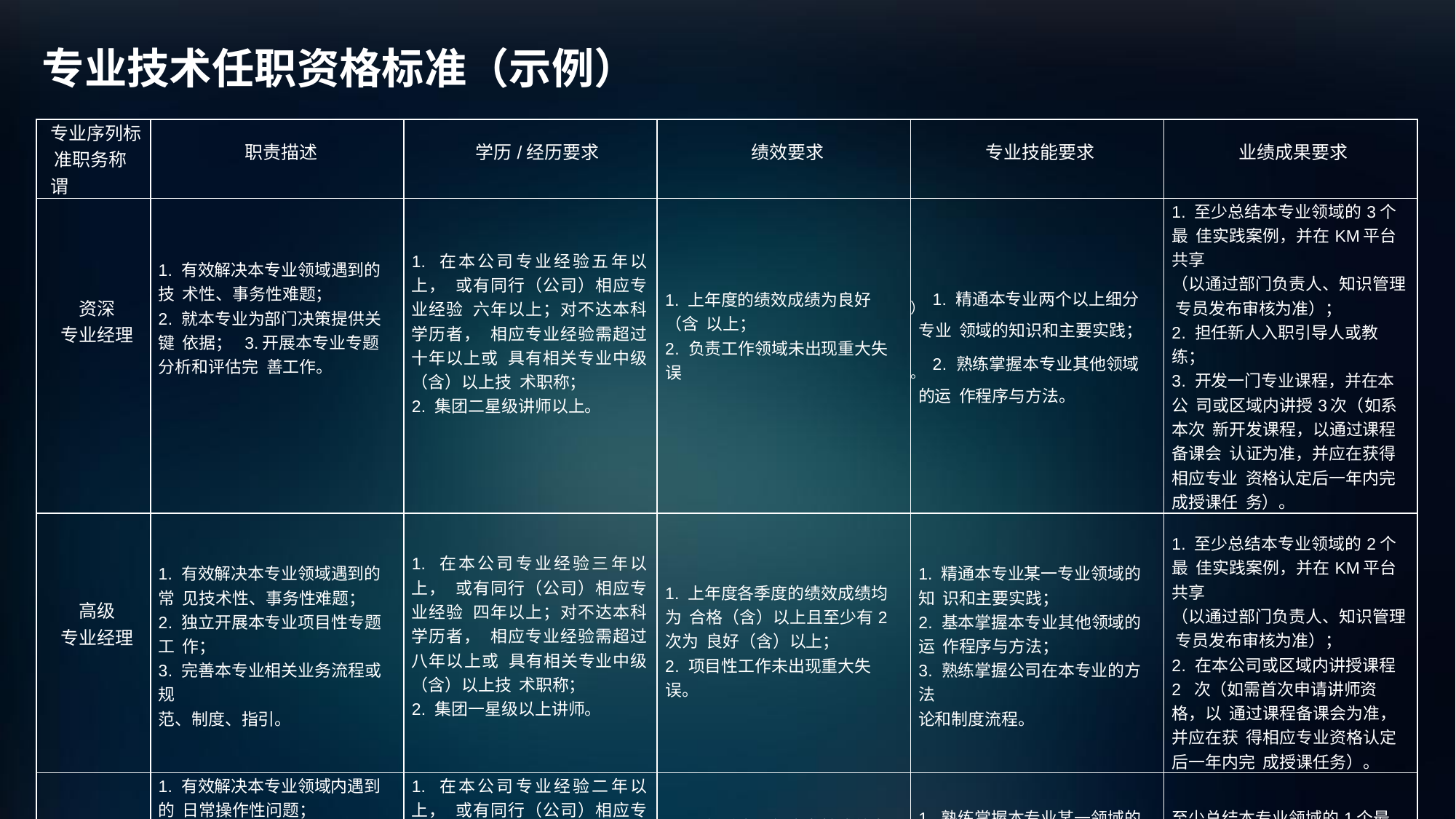

# 专业技术任职资格标准（示例）
| 专业序列标 准职务称谓 | 职责描述 | 学历/经历要求 | 绩效要求 | 专业技能要求 | 业绩成果要求 |
| --- | --- | --- | --- | --- | --- |
| 资深 专业经理 | 1. 有效解决本专业领域遇到的技 术性、事务性难题； 2. 就本专业为部门决策提供关键 依据； 3.开展本专业专题分析和评估完 善工作。 | 1. 在本公司专业经验五年以上， 或有同行（公司）相应专业经验 六年以上；对不达本科学历者， 相应专业经验需超过十年以上或 具有相关专业中级（含）以上技 术职称； 2. 集团二星级讲师以上。 | 1. 上年度的绩效成绩为良好（含 以上； 2. 负责工作领域未出现重大失误 | ） 1. 精通本专业两个以上细分专业 领域的知识和主要实践； 。 2. 熟练掌握本专业其他领域的运 作程序与方法。 | 1. 至少总结本专业领域的3个最 佳实践案例，并在KM平台共享 （以通过部门负责人、知识管理 专员发布审核为准）； 2. 担任新人入职引导人或教练； 3. 开发一门专业课程，并在本公 司或区域内讲授3次（如系本次 新开发课程，以通过课程备课会 认证为准，并应在获得相应专业 资格认定后一年内完成授课任 务）。 |
| 高级 专业经理 | 1. 有效解决本专业领域遇到的常 见技术性、事务性难题； 2. 独立开展本专业项目性专题工 作； 3. 完善本专业相关业务流程或规 范、制度、指引。 | 1. 在本公司专业经验三年以上， 或有同行（公司）相应专业经验 四年以上；对不达本科学历者， 相应专业经验需超过八年以上或 具有相关专业中级（含）以上技 术职称； 2. 集团一星级以上讲师。 | 1. 上年度各季度的绩效成绩均为 合格（含）以上且至少有2次为 良好（含）以上； 2. 项目性工作未出现重大失误。 | 1. 精通本专业某一专业领域的知 识和主要实践； 2. 基本掌握本专业其他领域的运 作程序与方法； 3. 熟练掌握公司在本专业的方法 论和制度流程。 | 1. 至少总结本专业领域的2个最 佳实践案例，并在KM平台共享 （以通过部门负责人、知识管理 专员发布审核为准）； 2. 在本公司或区域内讲授课程2 次（如需首次申请讲师资格，以 通过课程备课会为准，并应在获 得相应专业资格认定后一年内完 成授课任务）。 |
| 专业经理 | 1. 有效解决本专业领域内遇到的 日常操作性问题； 2. 根据实际情况优化本专业的运 作程序和方法。 3. 对本专业相关流程和制度提出 修改或完善建议。 | 1. 在本公司专业经验二年以上， 或有同行（公司）相应专业经验 三年以上； 2. 对不达本科学历者，相应专业 经验需超过三年以上或具有相关 专业初级（含）以上技术职称。 | 1. 上年季度、年度考核成绩为合 格（含）以上； 2. 日常工作未出现明显失误。 | 1. 熟练掌握本专业某一领域的知 识和方法； 2. 熟练掌握公司在本专业领域的 方法论和制度流程。 | 至少总结本专业领域的1个最佳 实践案例，并在KM平台共享 （以通过部门负责人、知识管理 专员发布审核为准）。 |